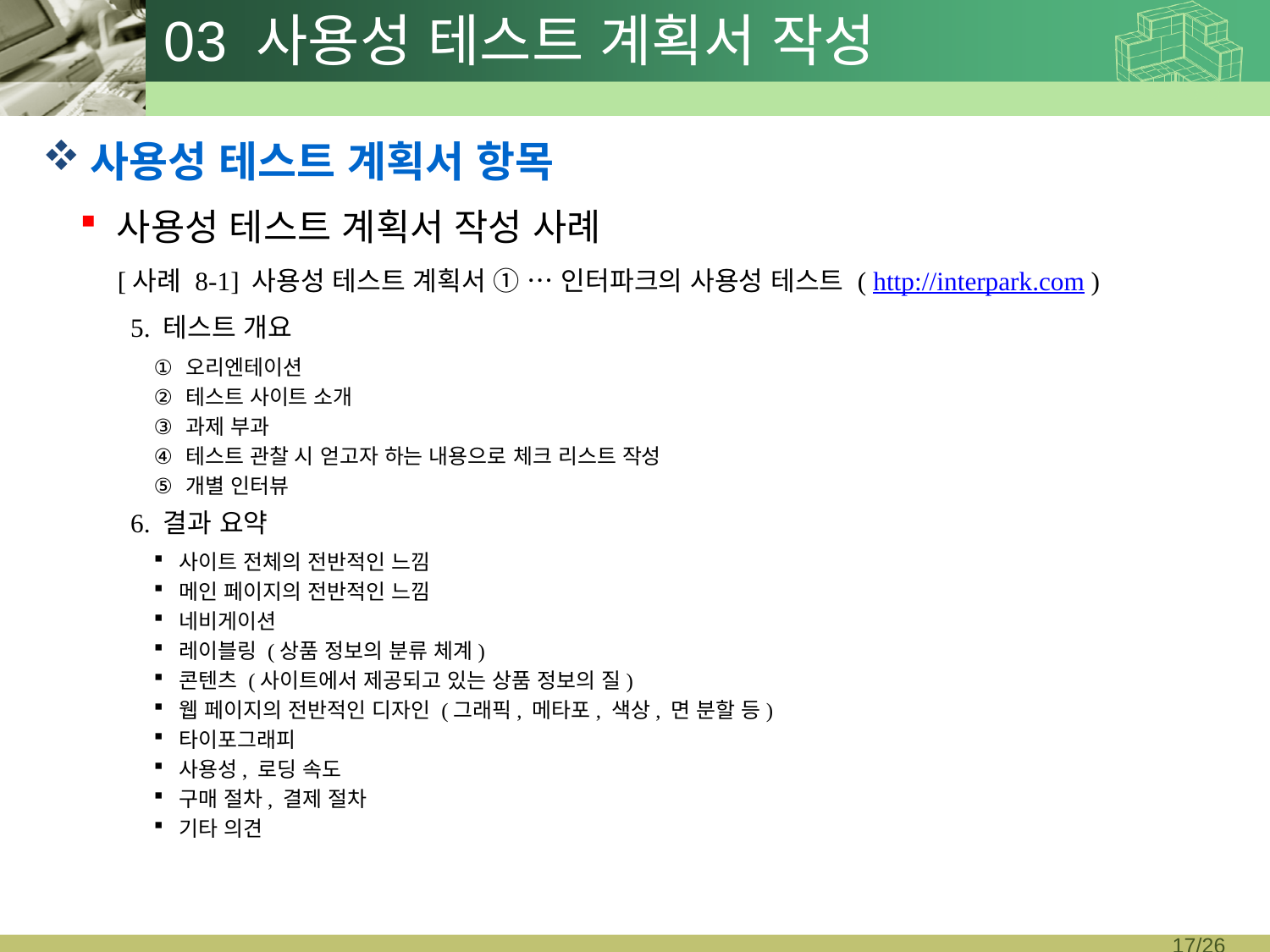

# 03 사용성 테스트 계획서 작성
사용성 테스트 계획서 항목
사용성 테스트 계획서 작성 사례
[사례 8-1] 사용성 테스트 계획서 ① … 인터파크의 사용성 테스트 ( http://interpark.com )
  5. 테스트 개요
오리엔테이션
테스트 사이트 소개
과제 부과
테스트 관찰 시 얻고자 하는 내용으로 체크 리스트 작성
개별 인터뷰
  6. 결과 요약
사이트 전체의 전반적인 느낌
메인 페이지의 전반적인 느낌
네비게이션
레이블링 (상품 정보의 분류 체계)
콘텐츠 (사이트에서 제공되고 있는 상품 정보의 질)
웹 페이지의 전반적인 디자인 (그래픽, 메타포, 색상, 면 분할 등)
타이포그래피
사용성, 로딩 속도
구매 절차, 결제 절차
기타 의견